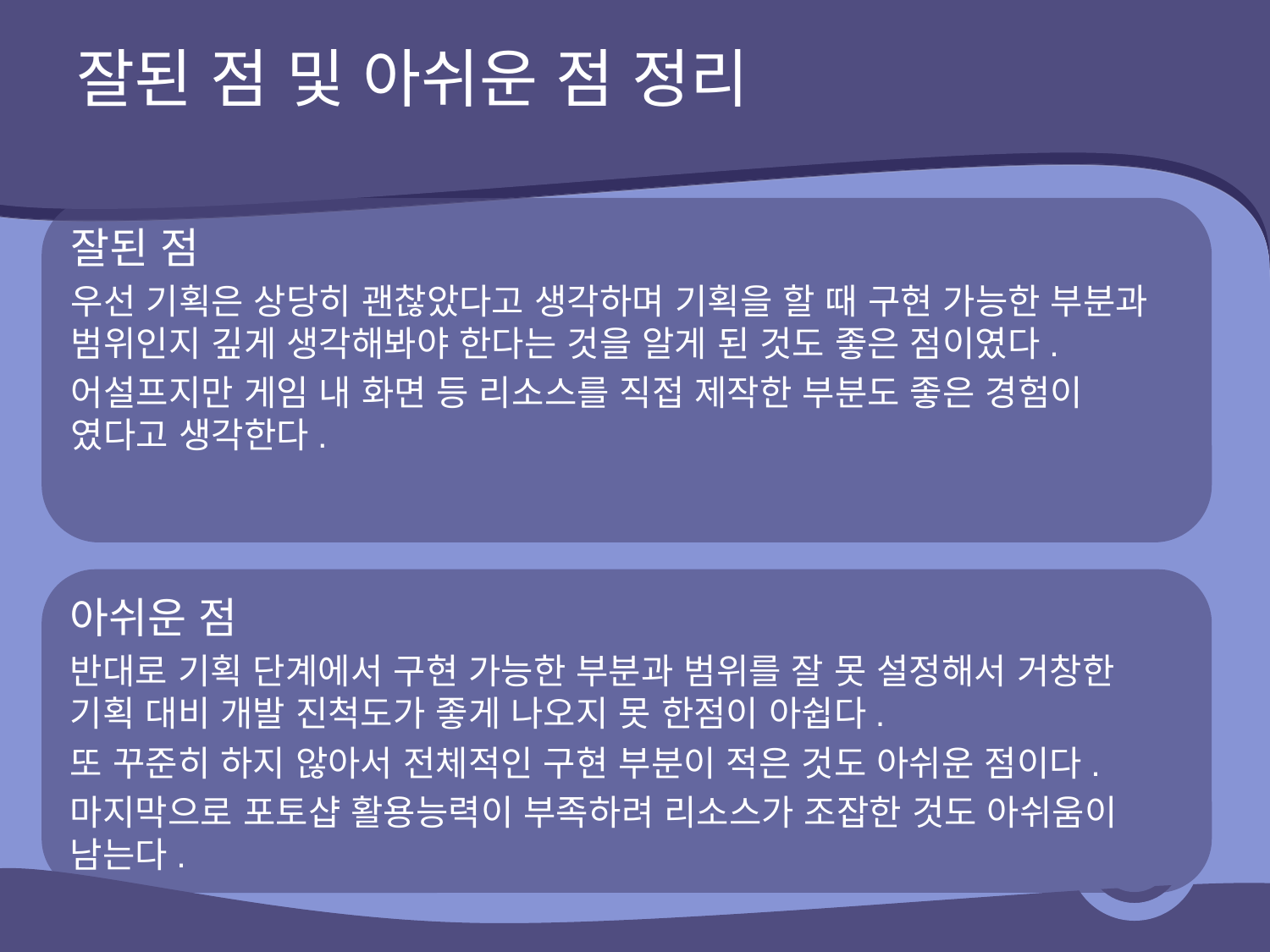

# 잘된 점 및 아쉬운 점 정리
잘된 점
우선 기획은 상당히 괜찮았다고 생각하며 기획을 할 때 구현 가능한 부분과 범위인지 깊게 생각해봐야 한다는 것을 알게 된 것도 좋은 점이였다.
어설프지만 게임 내 화면 등 리소스를 직접 제작한 부분도 좋은 경험이 였다고 생각한다.

아쉬운 점
반대로 기획 단계에서 구현 가능한 부분과 범위를 잘 못 설정해서 거창한 기획 대비 개발 진척도가 좋게 나오지 못 한점이 아쉽다.
또 꾸준히 하지 않아서 전체적인 구현 부분이 적은 것도 아쉬운 점이다.
마지막으로 포토샵 활용능력이 부족하려 리소스가 조잡한 것도 아쉬움이 남는다.